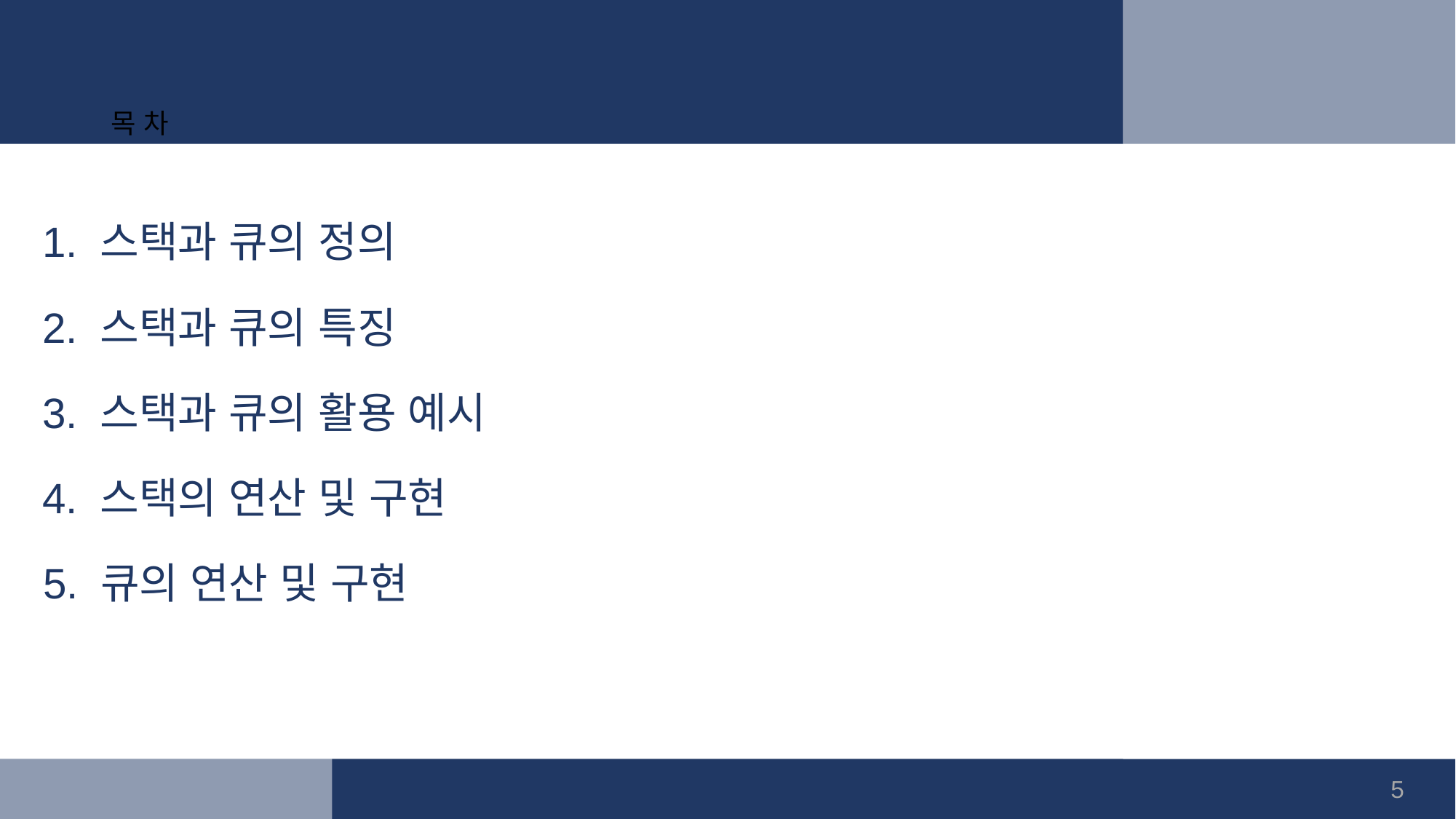

# 목 차
1. 스택과 큐의 정의
2. 스택과 큐의 특징
3. 스택과 큐의 활용 예시
4. 스택의 연산 및 구현
5. 큐의 연산 및 구현
5